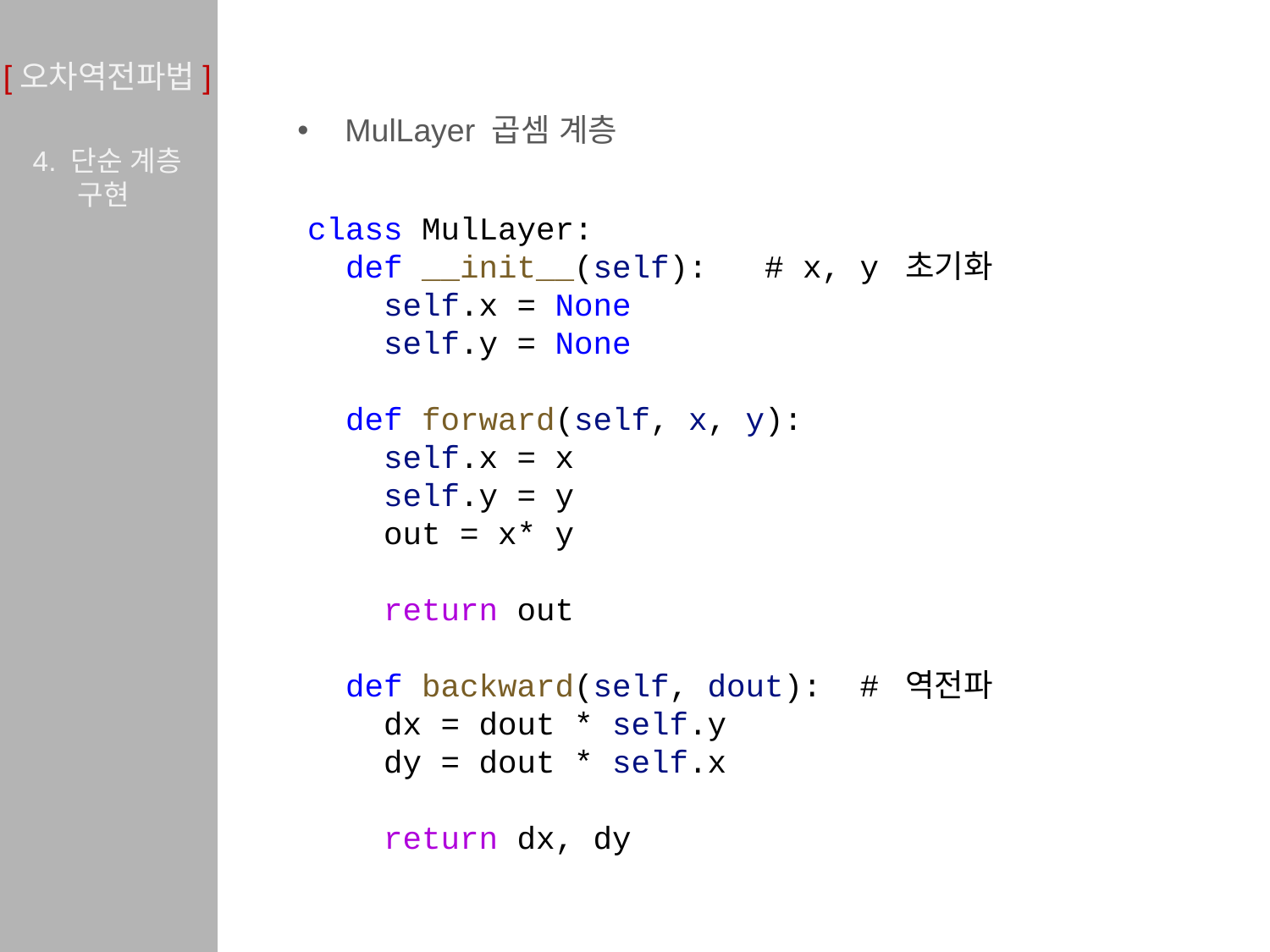

# [오차역전파법]
MulLayer 곱셈 계층
4. 단순 계층 구현
class MulLayer:
  def __init__(self):   # x, y 초기화
    self.x = None
    self.y = None
  def forward(self, x, y):
    self.x = x
    self.y = y
    out = x* y
    return out
  def backward(self, dout):  # 역전파
    dx = dout * self.y
    dy = dout * self.x
    return dx, dy